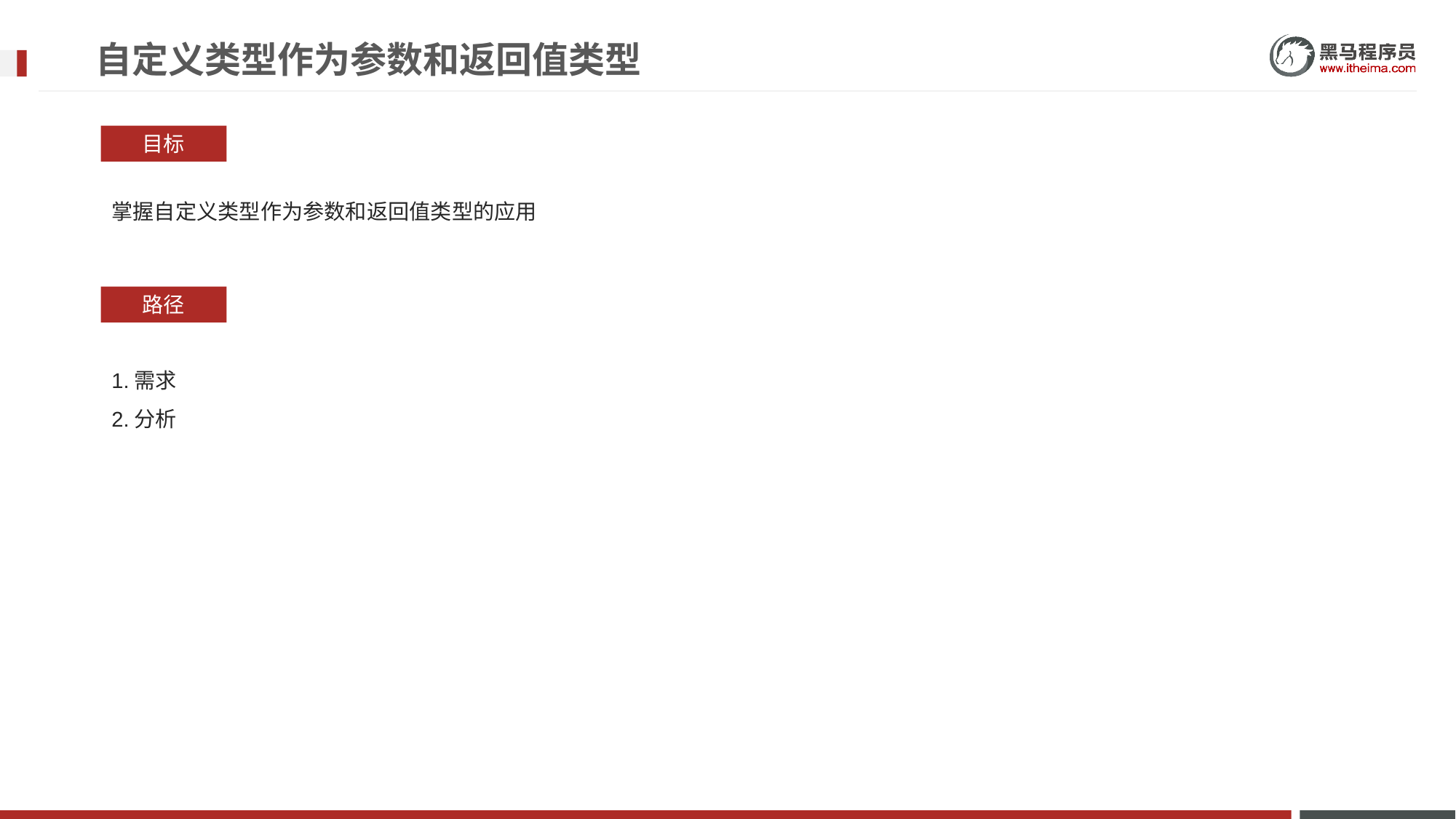

# 自定义类型作为参数和返回值类型
目标
掌握自定义类型作为参数和返回值类型的应用
路径
1.需求
2.分析